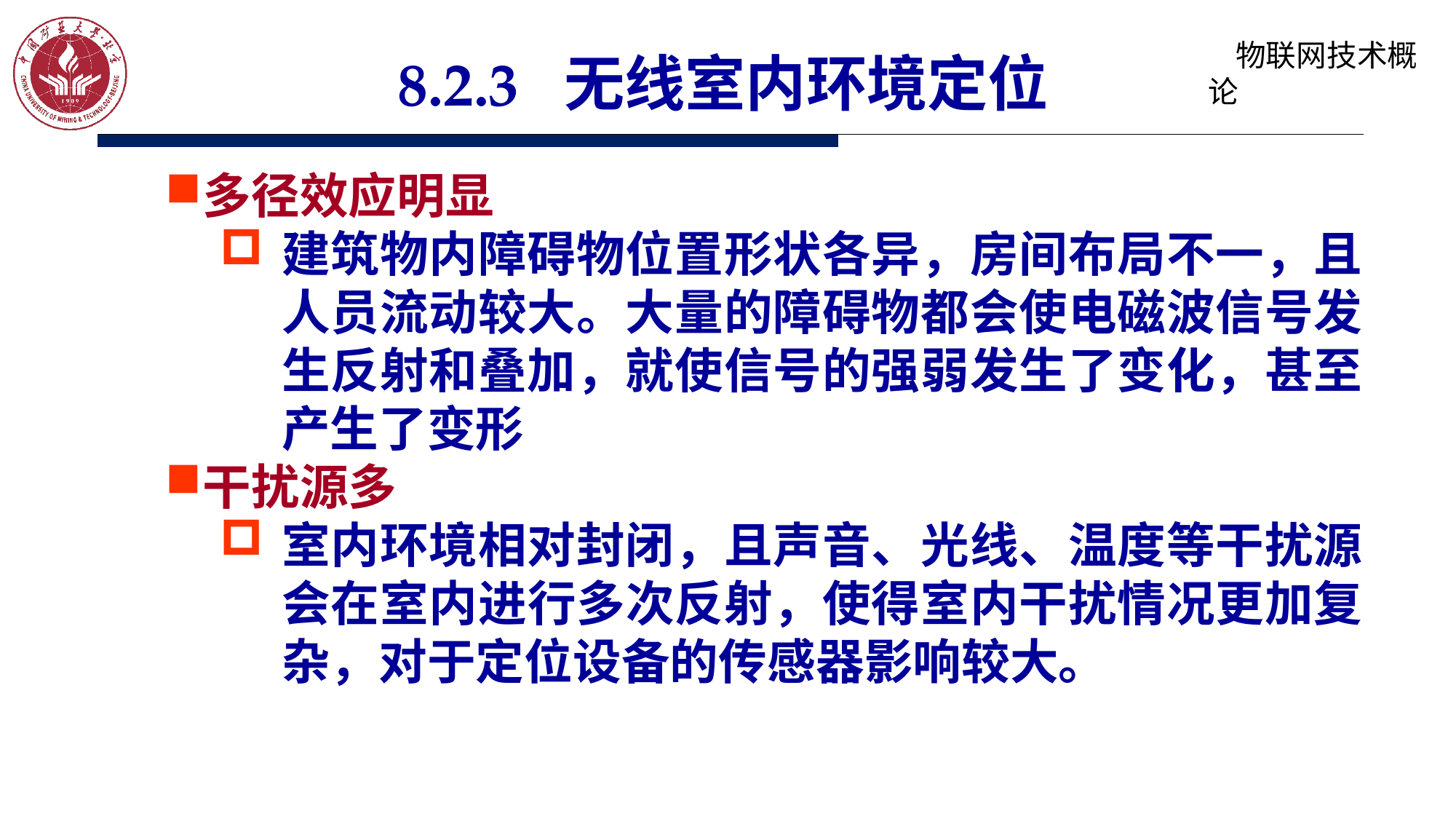

# 8.2.3  无线室内环境定位
多径效应明显
建筑物内障碍物位置形状各异，房间布局不一，且人员流动较大。大量的障碍物都会使电磁波信号发生反射和叠加，就使信号的强弱发生了变化，甚至产生了变形
干扰源多
室内环境相对封闭，且声音、光线、温度等干扰源会在室内进行多次反射，使得室内干扰情况更加复杂，对于定位设备的传感器影响较大。